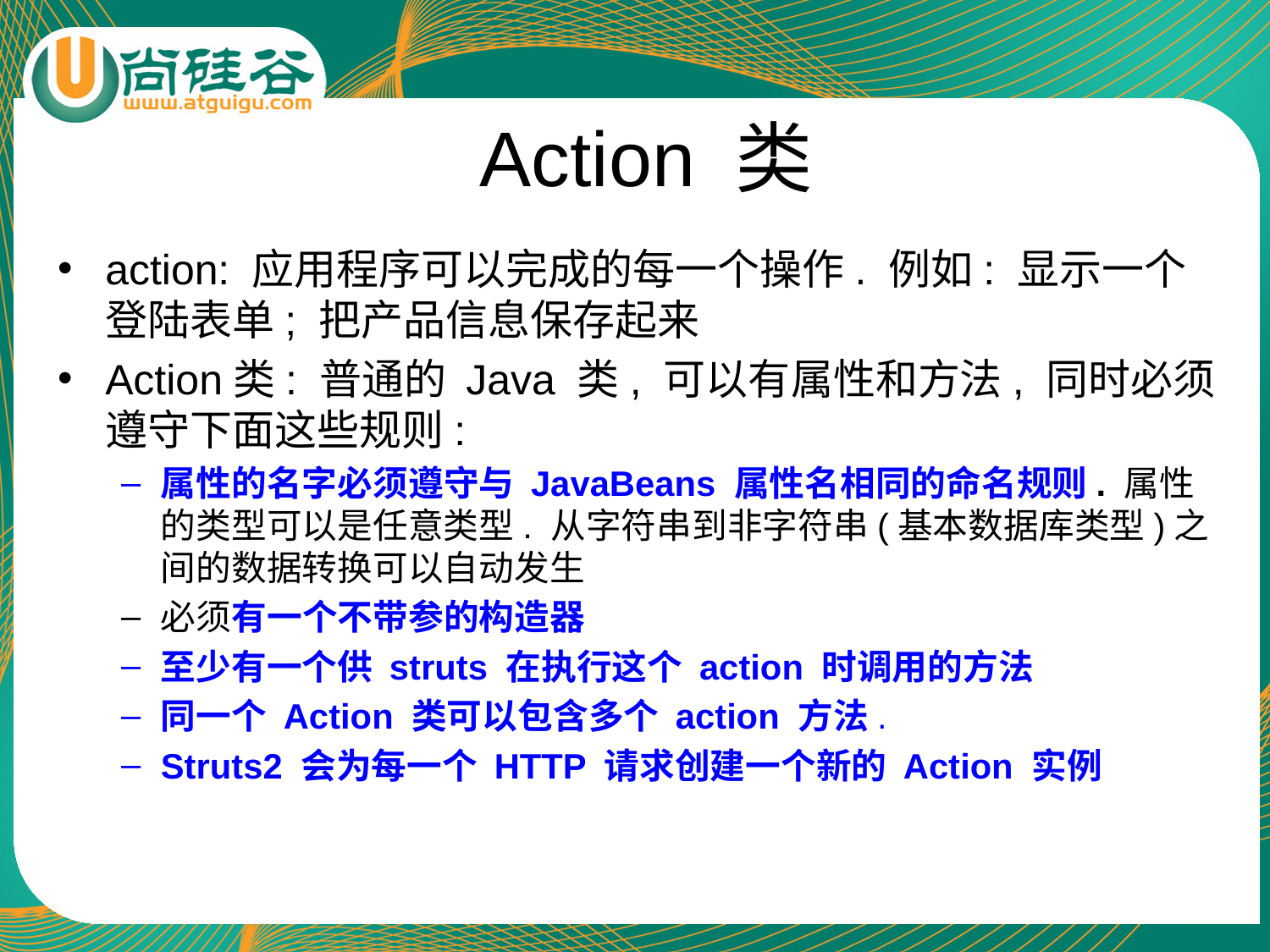

# Action 类
action: 应用程序可以完成的每一个操作. 例如: 显示一个登陆表单; 把产品信息保存起来
Action类: 普通的 Java 类, 可以有属性和方法, 同时必须遵守下面这些规则:
属性的名字必须遵守与 JavaBeans 属性名相同的命名规则. 属性的类型可以是任意类型. 从字符串到非字符串(基本数据库类型)之间的数据转换可以自动发生
必须有一个不带参的构造器
至少有一个供 struts 在执行这个 action 时调用的方法
同一个 Action 类可以包含多个 action 方法.
Struts2 会为每一个 HTTP 请求创建一个新的 Action 实例